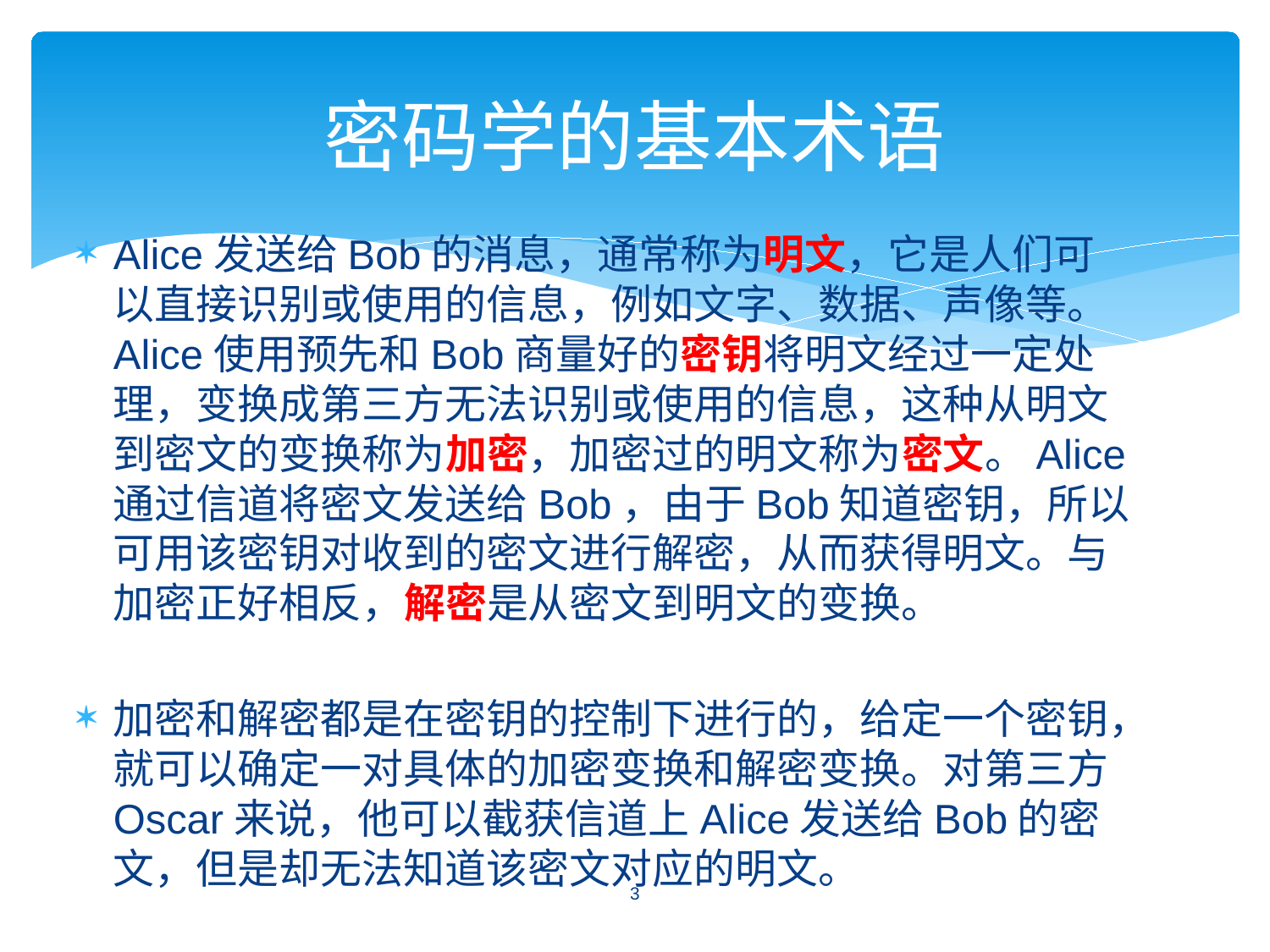

# 密码学的基本术语
Alice发送给Bob的消息，通常称为明文，它是人们可以直接识别或使用的信息，例如文字、数据、声像等。Alice使用预先和Bob商量好的密钥将明文经过一定处理，变换成第三方无法识别或使用的信息，这种从明文到密文的变换称为加密，加密过的明文称为密文。Alice通过信道将密文发送给Bob，由于Bob知道密钥，所以可用该密钥对收到的密文进行解密，从而获得明文。与加密正好相反，解密是从密文到明文的变换。

加密和解密都是在密钥的控制下进行的，给定一个密钥，就可以确定一对具体的加密变换和解密变换。对第三方Oscar来说，他可以截获信道上Alice发送给Bob的密文，但是却无法知道该密文对应的明文。
3